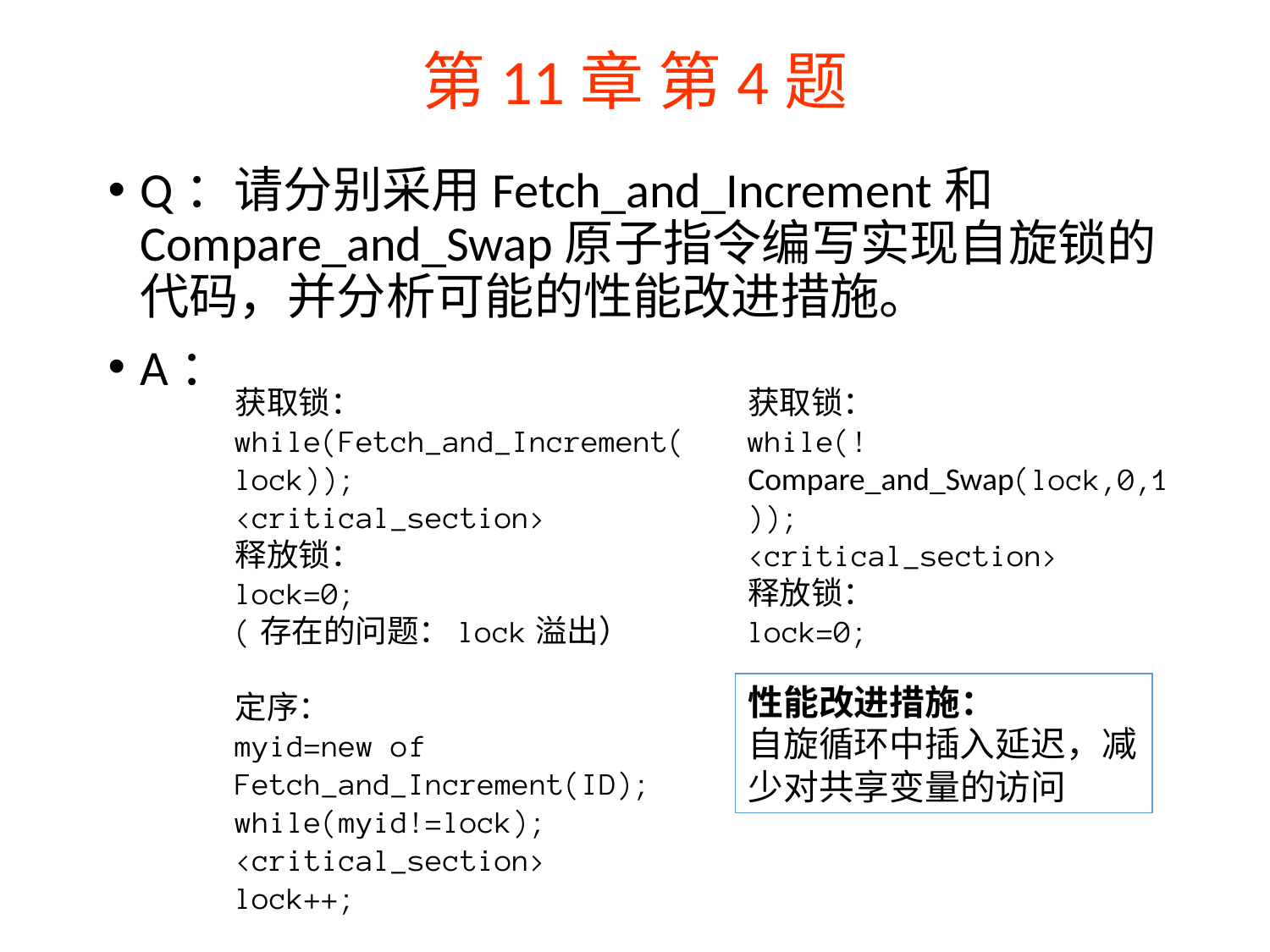

# 第11章 第4题
Q：请分别采用Fetch_and_Increment和Compare_and_Swap原子指令编写实现自旋锁的代码，并分析可能的性能改进措施。
A：
获取锁：
while(!Compare_and_Swap(lock,0,1));
<critical_section>
释放锁：
lock=0;

获取锁：
while(Fetch_and_Increment(lock));
<critical_section>
释放锁：
lock=0;
(存在的问题：lock溢出）

定序：
myid=new of Fetch_and_Increment(ID);
while(myid!=lock);
<critical_section>
lock++;

性能改进措施：
自旋循环中插入延迟，减少对共享变量的访问